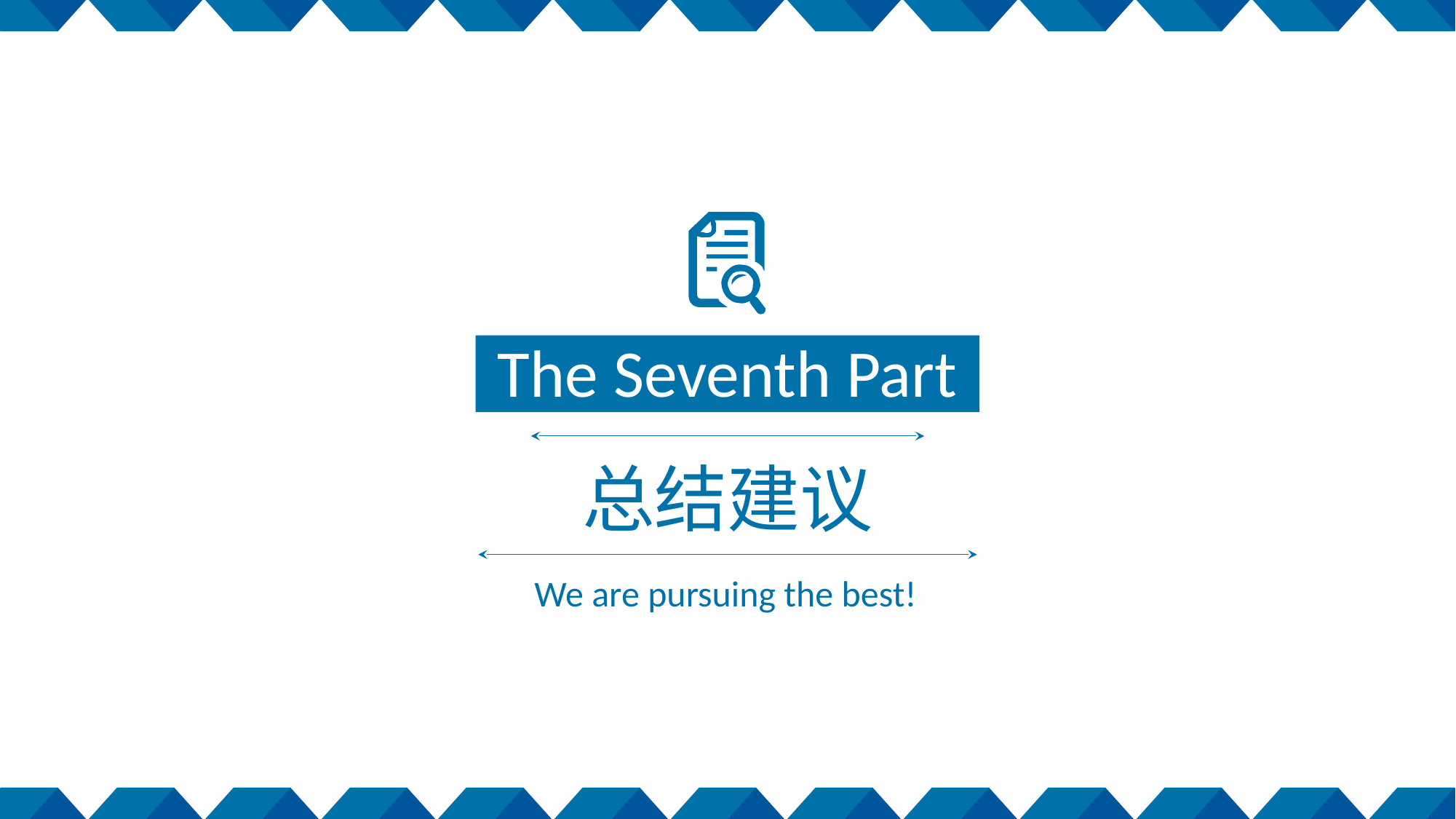

The Seventh Part

总结建议
We are pursuing the best!